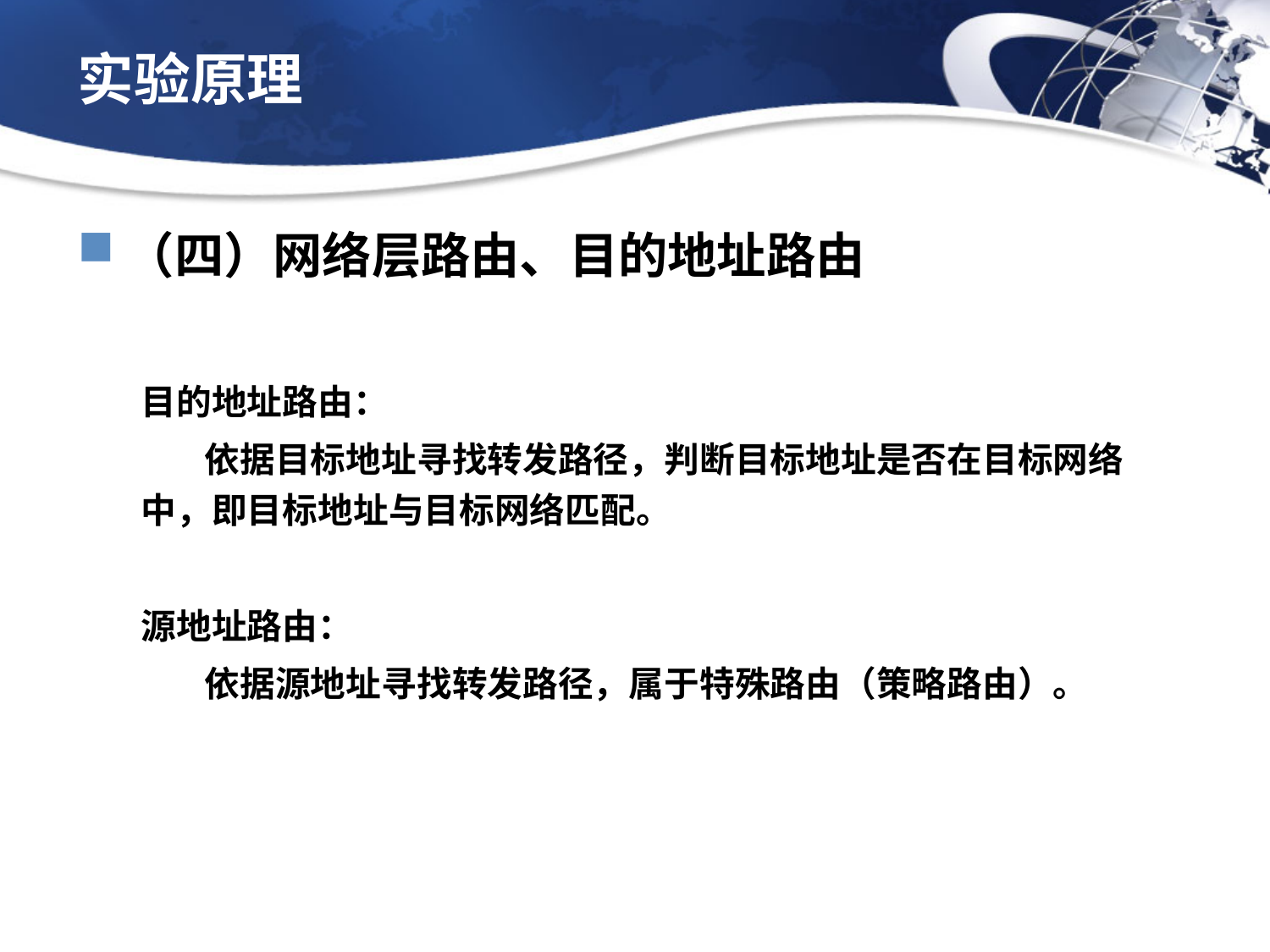

# 实验原理
（四）网络层路由、目的地址路由

目的地址路由：
依据目标地址寻找转发路径，判断目标地址是否在目标网络中，即目标地址与目标网络匹配。

源地址路由：
依据源地址寻找转发路径，属于特殊路由（策略路由）。